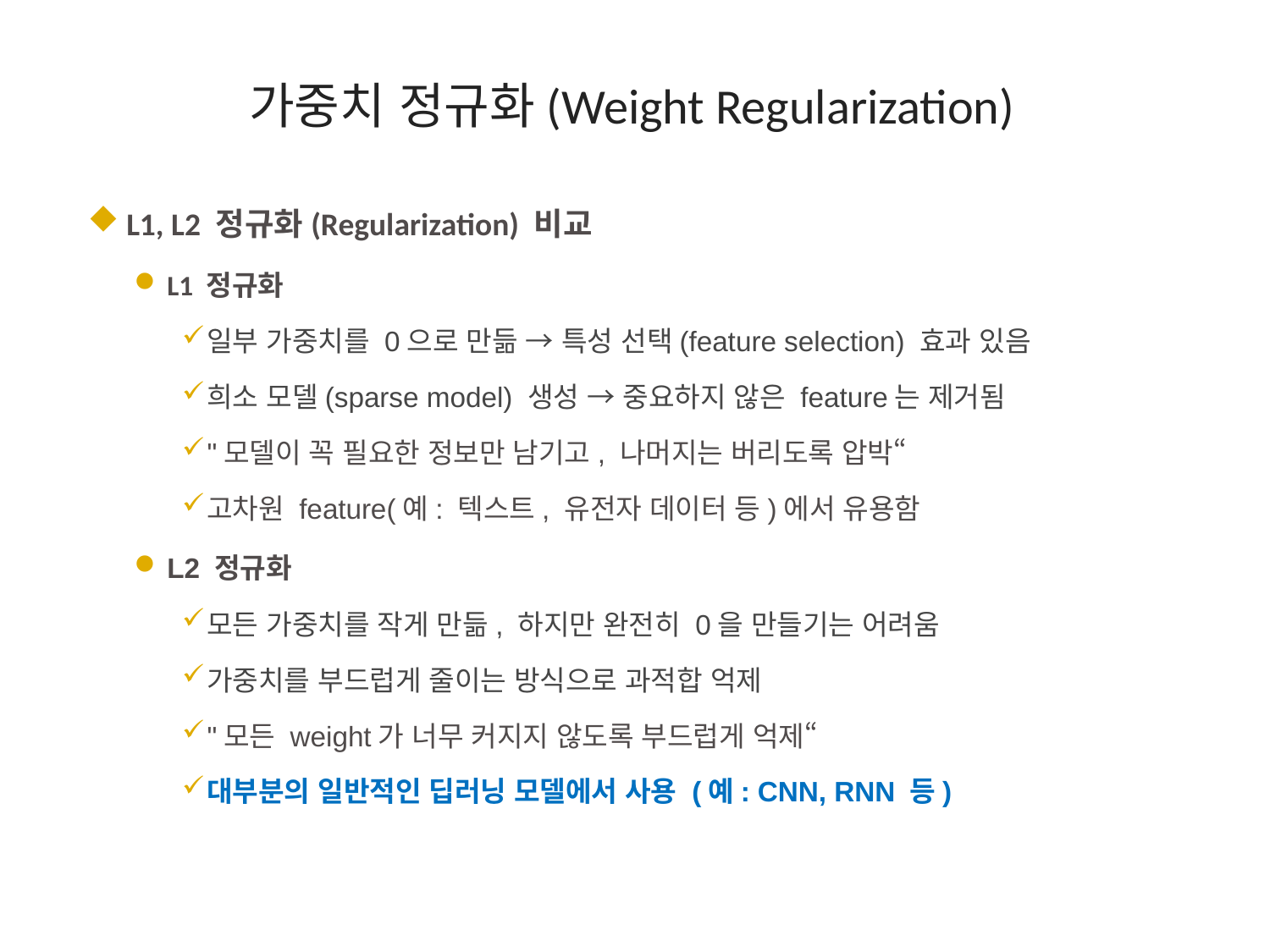

# 가중치 정규화(Weight Regularization)
 L1, L2 정규화(Regularization) 비교
L1 정규화
일부 가중치를 0으로 만듦 → 특성 선택(feature selection) 효과 있음
희소 모델(sparse model) 생성 → 중요하지 않은 feature는 제거됨
"모델이 꼭 필요한 정보만 남기고, 나머지는 버리도록 압박“
고차원 feature(예: 텍스트, 유전자 데이터 등)에서 유용함
L2 정규화
모든 가중치를 작게 만듦, 하지만 완전히 0을 만들기는 어려움
가중치를 부드럽게 줄이는 방식으로 과적합 억제
"모든 weight가 너무 커지지 않도록 부드럽게 억제“
대부분의 일반적인 딥러닝 모델에서 사용 (예: CNN, RNN 등)